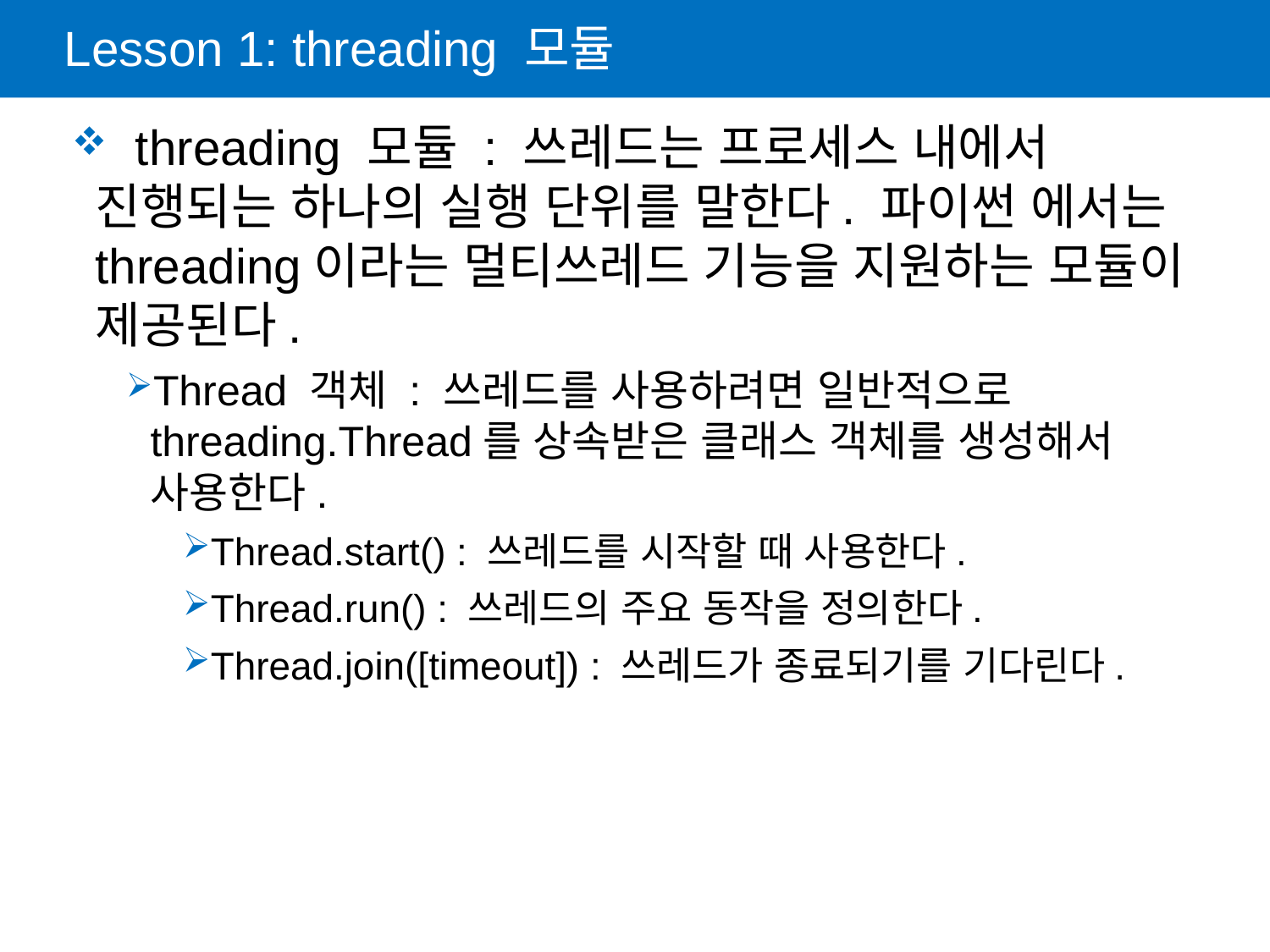

# Lesson 1: threading 모듈
  threading 모듈 : 쓰레드는 프로세스 내에서 진행되는 하나의 실행 단위를 말한다. 파이썬 에서는 threading이라는 멀티쓰레드 기능을 지원하는 모듈이 제공된다.
Thread 객체 : 쓰레드를 사용하려면 일반적으로 threading.Thread를 상속받은 클래스 객체를 생성해서 사용한다.
Thread.start() : 쓰레드를 시작할 때 사용한다.
Thread.run() : 쓰레드의 주요 동작을 정의한다.
Thread.join([timeout]) : 쓰레드가 종료되기를 기다린다.